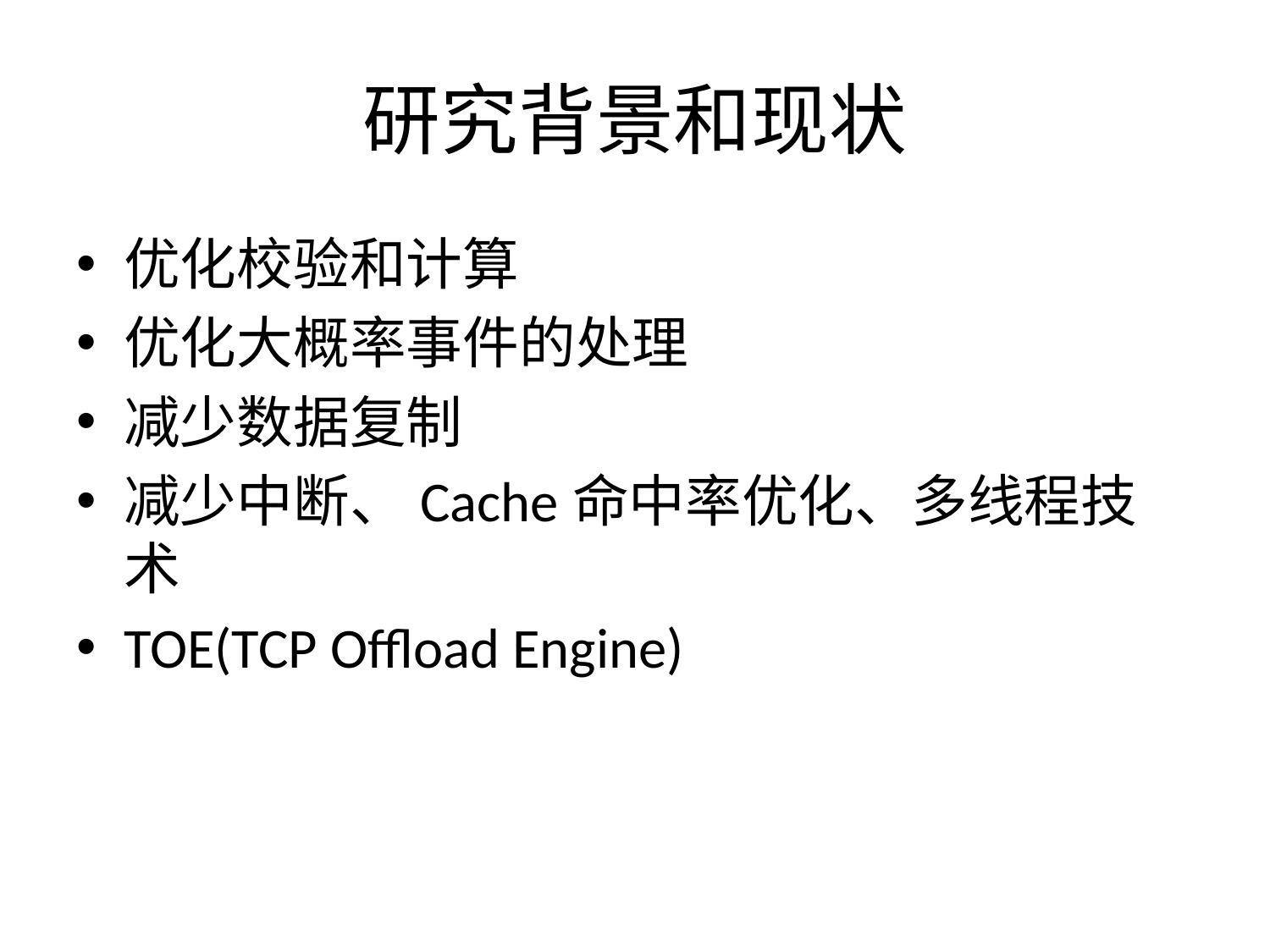

# 研究背景和现状
优化校验和计算
优化大概率事件的处理
减少数据复制
减少中断、Cache命中率优化、多线程技术
TOE(TCP Offload Engine)